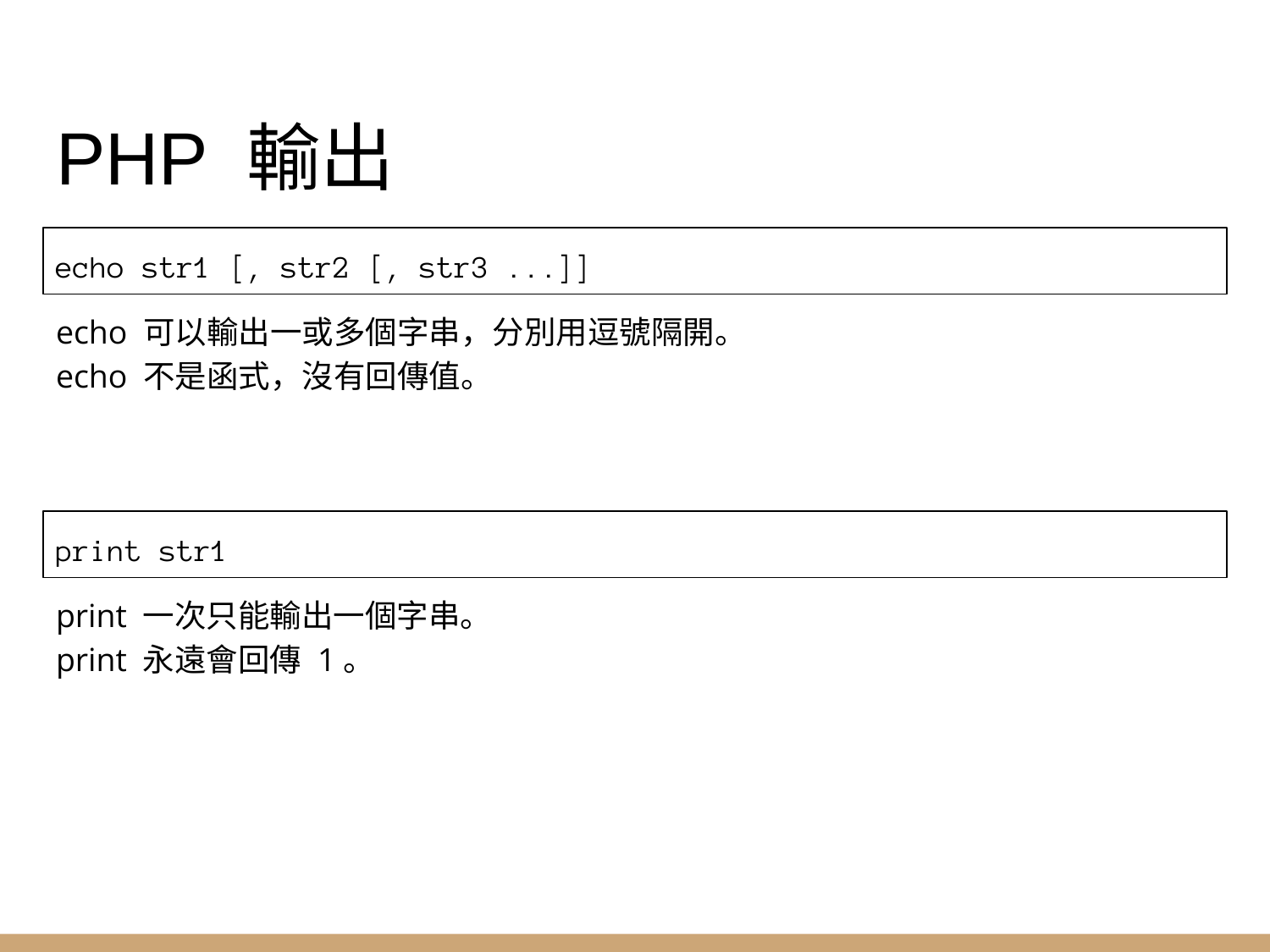

# PHP 輸出
echo str1 [, str2 [, str3 ...]]
echo 可以輸出一或多個字串，分別用逗號隔開。
echo 不是函式，沒有回傳值。
print str1
print 一次只能輸出一個字串。
print 永遠會回傳 1。